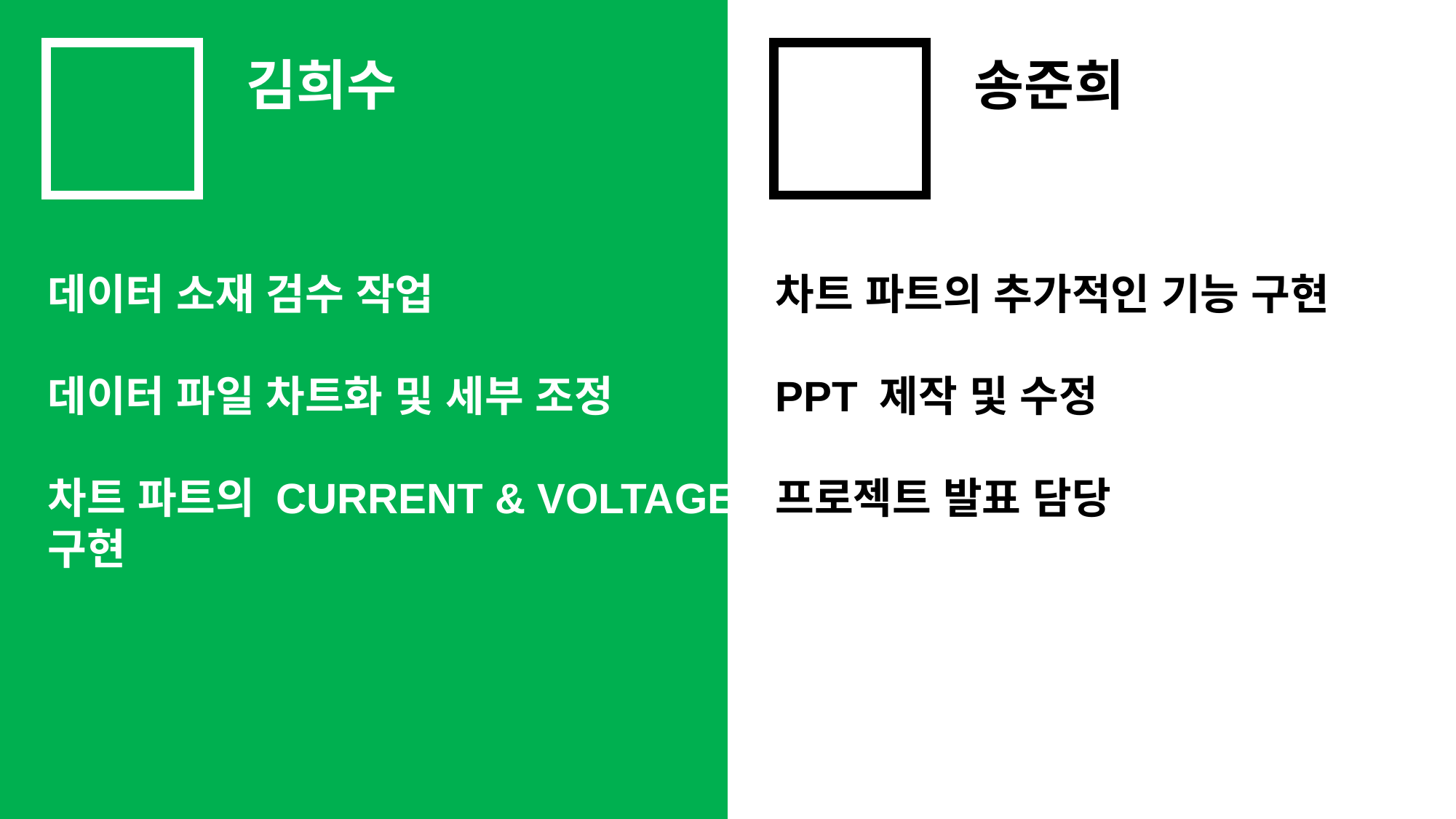

김희수
송준희
데이터 소재 검수 작업

데이터 파일 차트화 및 세부 조정

차트 파트의 CURRENT & VOLTAGE 구현

차트 파트의 추가적인 기능 구현

PPT 제작 및 수정

프로젝트 발표 담당